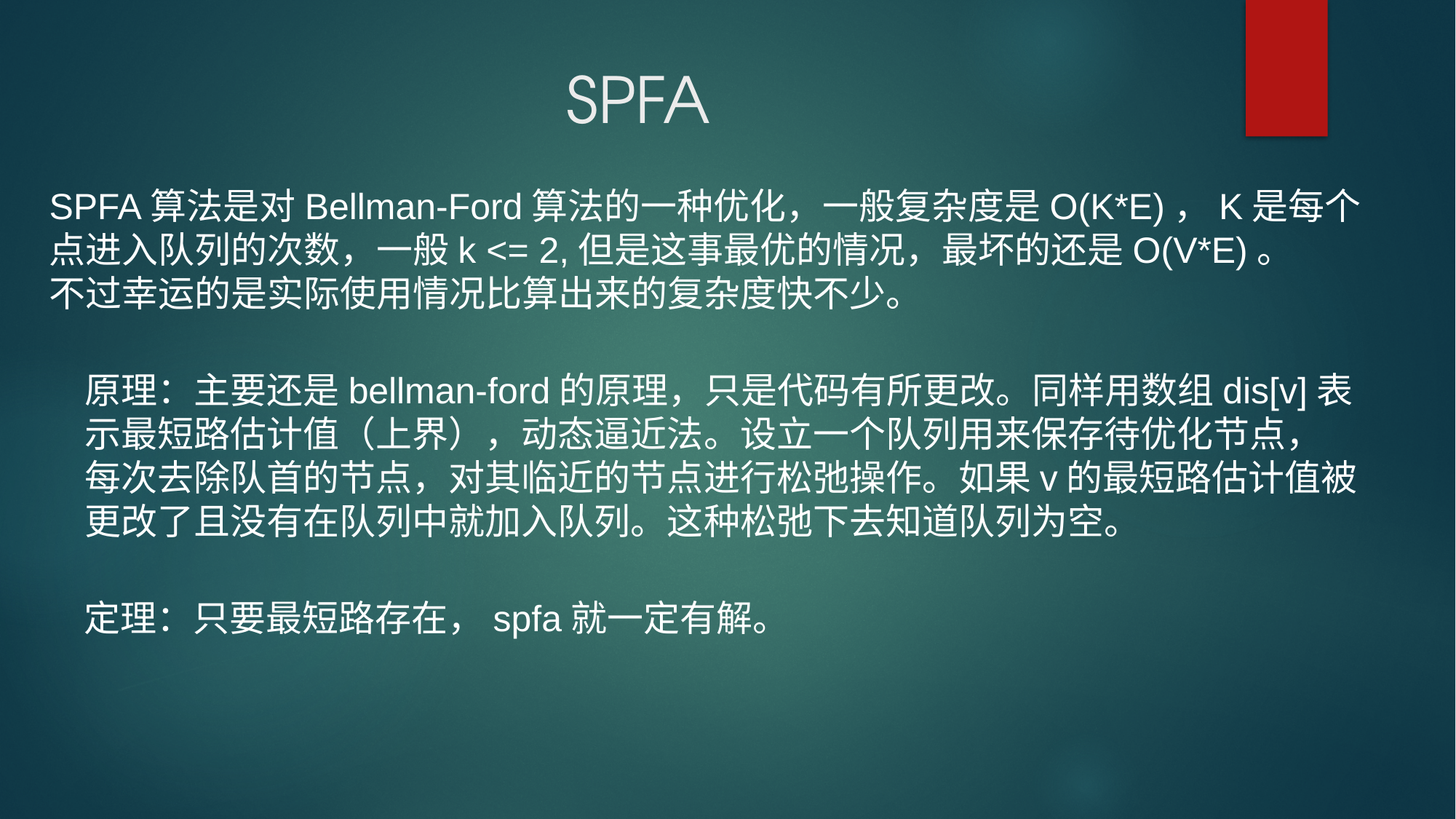

# SPFA
SPFA算法是对Bellman-Ford算法的一种优化，一般复杂度是O(K*E)，K是每个
点进入队列的次数，一般k <= 2,但是这事最优的情况，最坏的还是O(V*E)。
不过幸运的是实际使用情况比算出来的复杂度快不少。
原理：主要还是bellman-ford的原理，只是代码有所更改。同样用数组dis[v]表
示最短路估计值（上界），动态逼近法。设立一个队列用来保存待优化节点，
每次去除队首的节点，对其临近的节点进行松弛操作。如果v的最短路估计值被
更改了且没有在队列中就加入队列。这种松弛下去知道队列为空。
定理：只要最短路存在，spfa就一定有解。